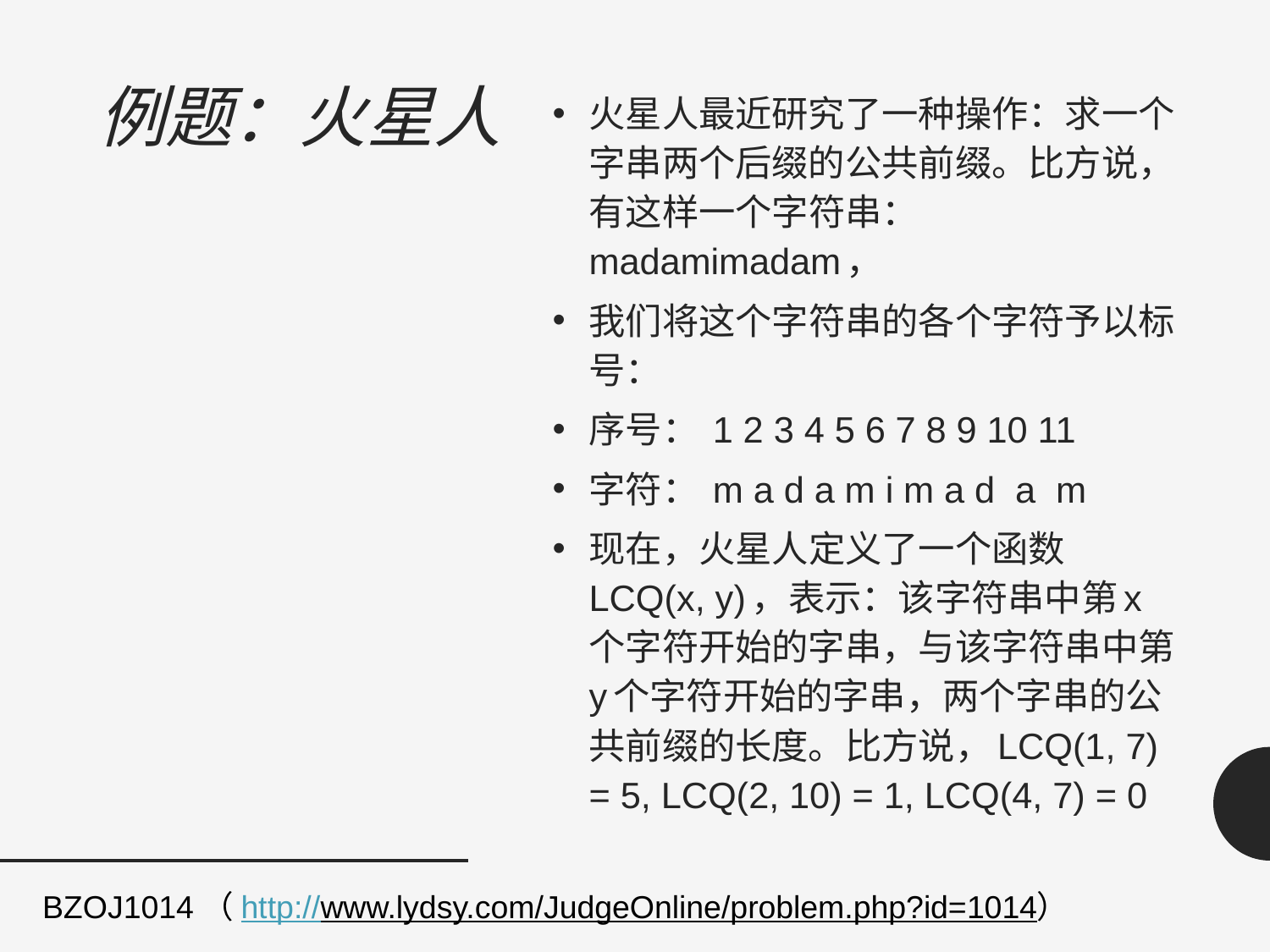

# 例题：火星人
火星人最近研究了一种操作：求一个字串两个后缀的公共前缀。比方说，有这样一个字符串：madamimadam，
我们将这个字符串的各个字符予以标号：
序号： 1 2 3 4 5 6 7 8 9 10 11
字符： m a d a m i m a d  a  m
现在，火星人定义了一个函数LCQ(x, y)，表示：该字符串中第x个字符开始的字串，与该字符串中第y个字符开始的字串，两个字串的公共前缀的长度。比方说，LCQ(1, 7) = 5, LCQ(2, 10) = 1, LCQ(4, 7) = 0
BZOJ1014（http://www.lydsy.com/JudgeOnline/problem.php?id=1014）